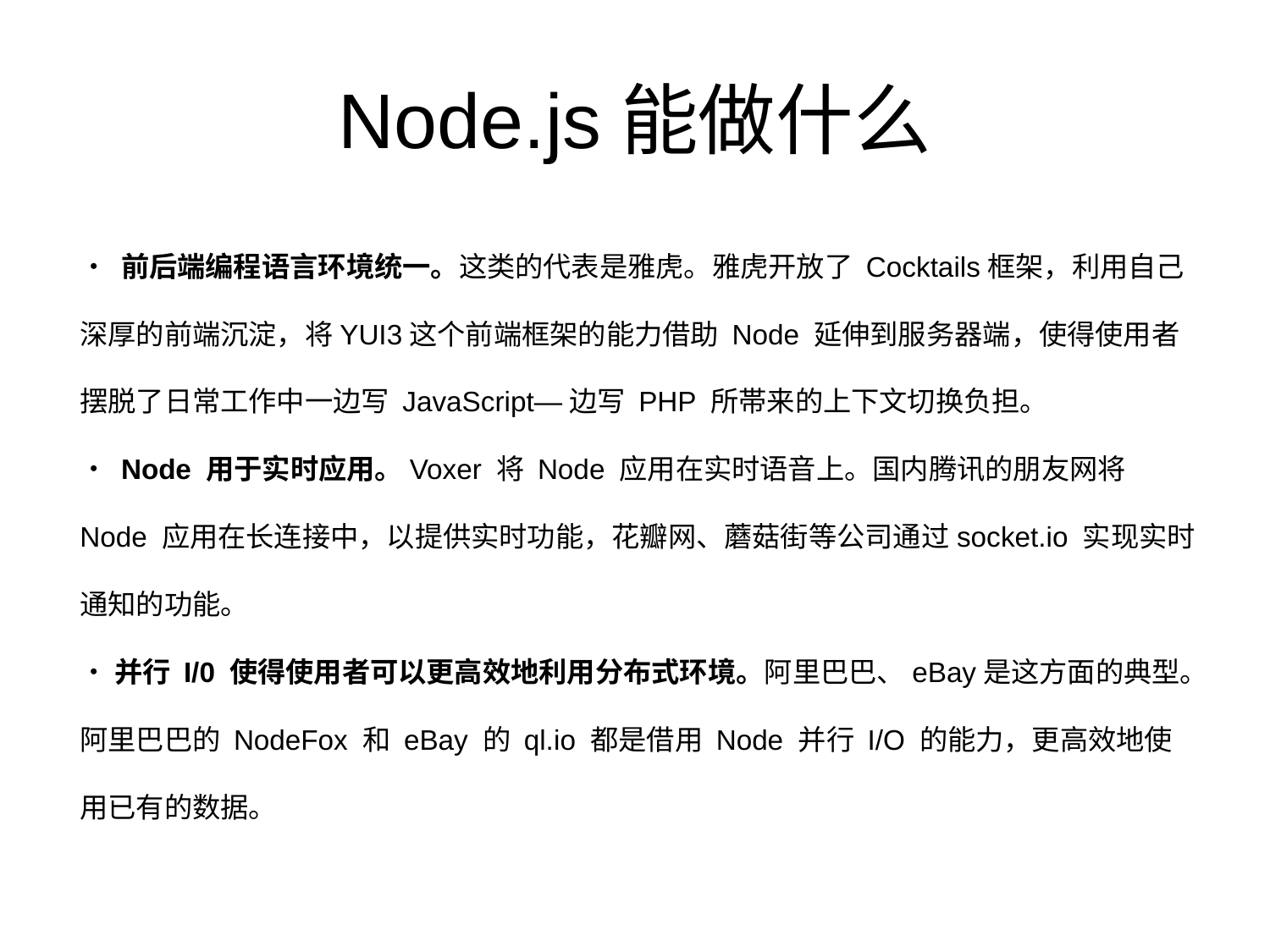

# Node.js能做什么
• 前后端编程语言环境统一。这类的代表是雅虎。雅虎开放了 Cocktails框架，利用自己深厚的前端沉淀，将YUI3这个前端框架的能力借助 Node 延伸到服务器端，使得使用者摆脱了日常工作中一边写 JavaScript—边写 PHP 所帯来的上下文切换负担。
• Node 用于实时应用。Voxer 将 Node 应用在实时语音上。国内腾讯的朋友网将 Node 应用在长连接中，以提供实时功能，花瓣网、蘑菇街等公司通过socket.io 实现实时通知的功能。
• 并行 I/0 使得使用者可以更高效地利用分布式环境。阿里巴巴、eBay是这方面的典型。阿里巴巴的 NodeFox 和 eBay 的 ql.io 都是借用 Node 并行 I/O 的能力，更高效地使用已有的数据。